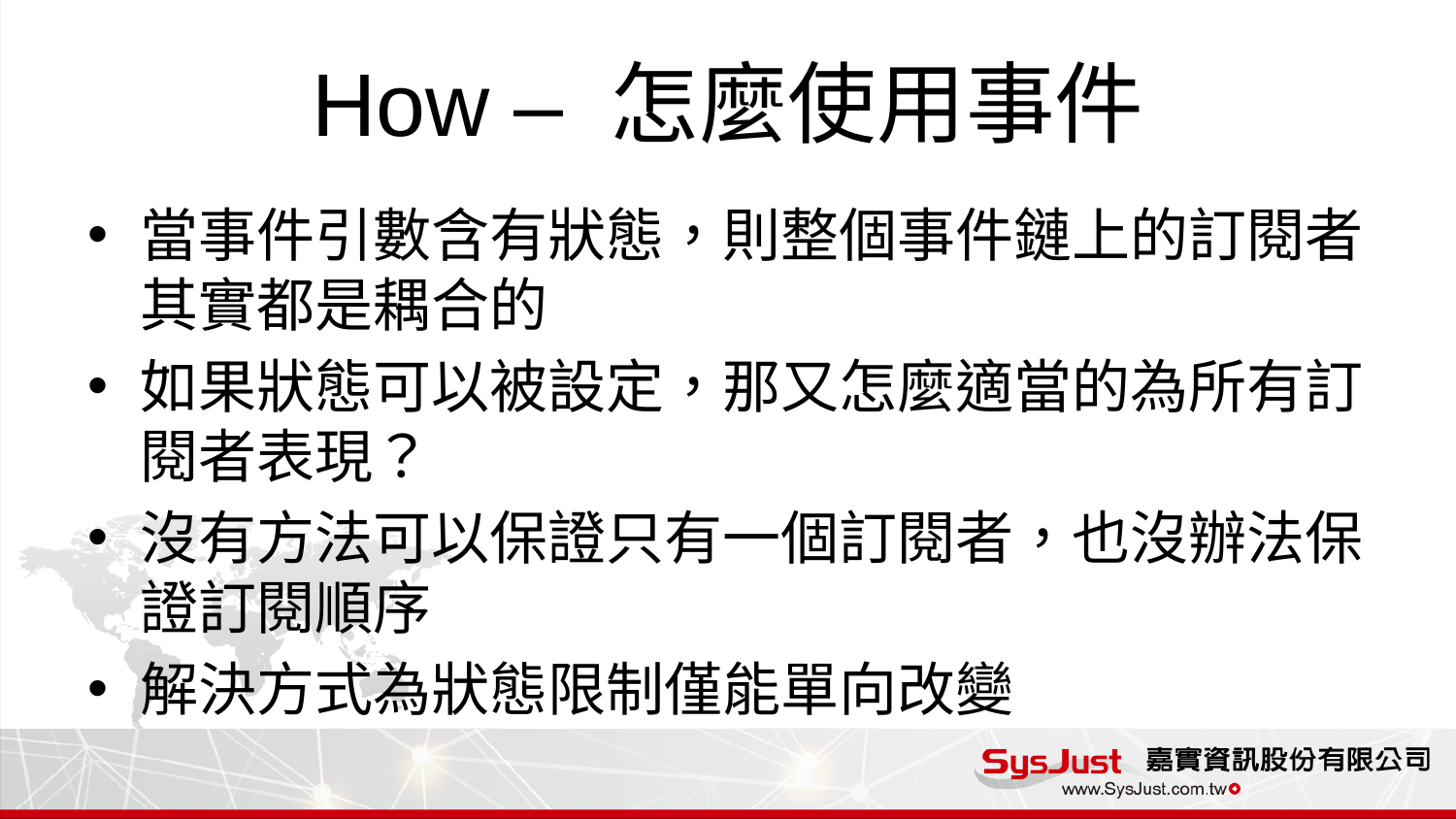

# How – 怎麼使用事件
當事件引數含有狀態，則整個事件鏈上的訂閱者其實都是耦合的
如果狀態可以被設定，那又怎麼適當的為所有訂閱者表現？
沒有方法可以保證只有一個訂閱者，也沒辦法保證訂閱順序
解決方式為狀態限制僅能單向改變